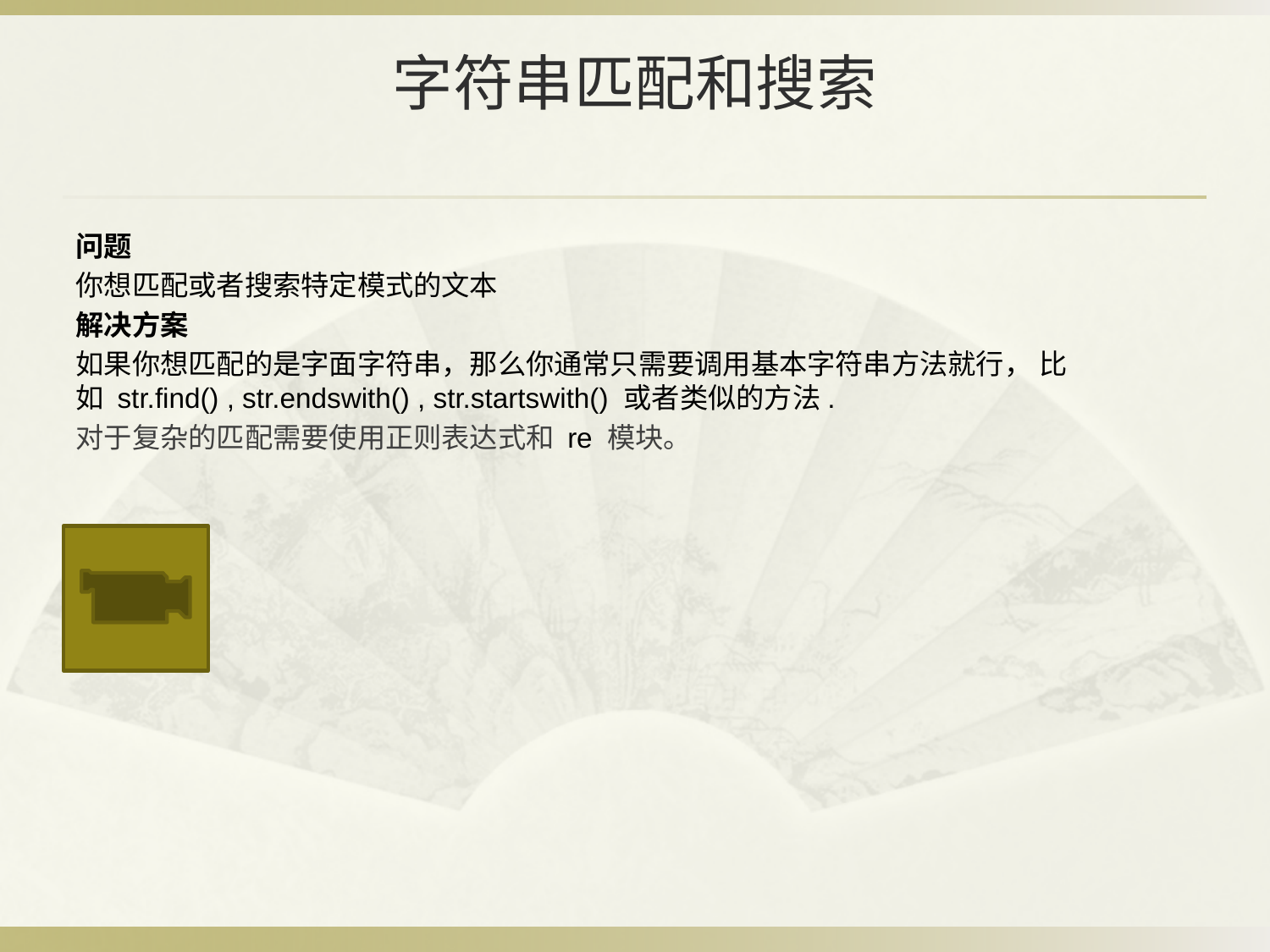

# 字符串匹配和搜索
问题
你想匹配或者搜索特定模式的文本
解决方案
如果你想匹配的是字面字符串，那么你通常只需要调用基本字符串方法就行， 比如 str.find() , str.endswith() , str.startswith() 或者类似的方法.
对于复杂的匹配需要使用正则表达式和 re 模块。